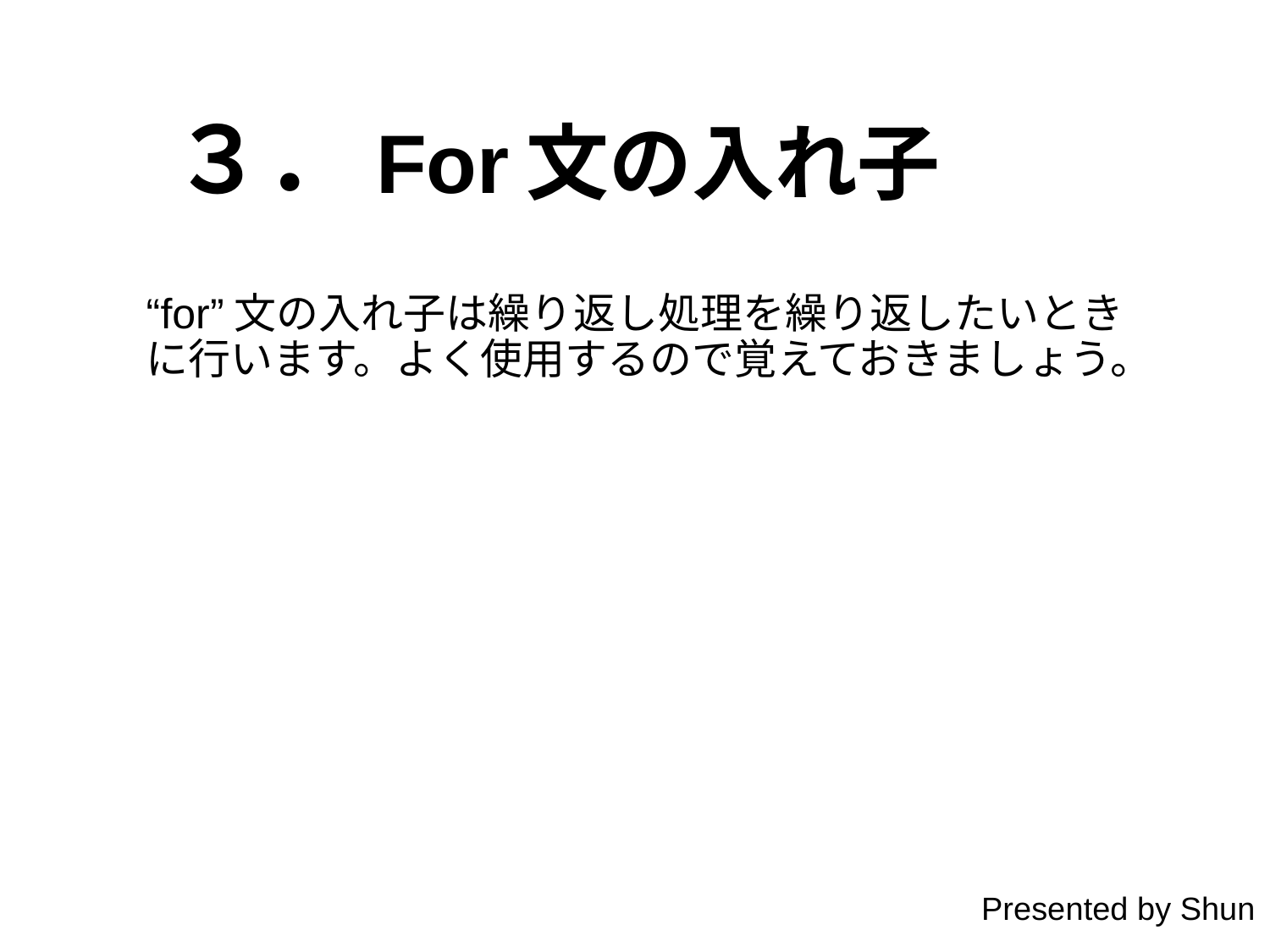

# ３．For文の入れ子
“for”文の入れ子は繰り返し処理を繰り返したいときに行います。よく使用するので覚えておきましょう。
Presented by Shun